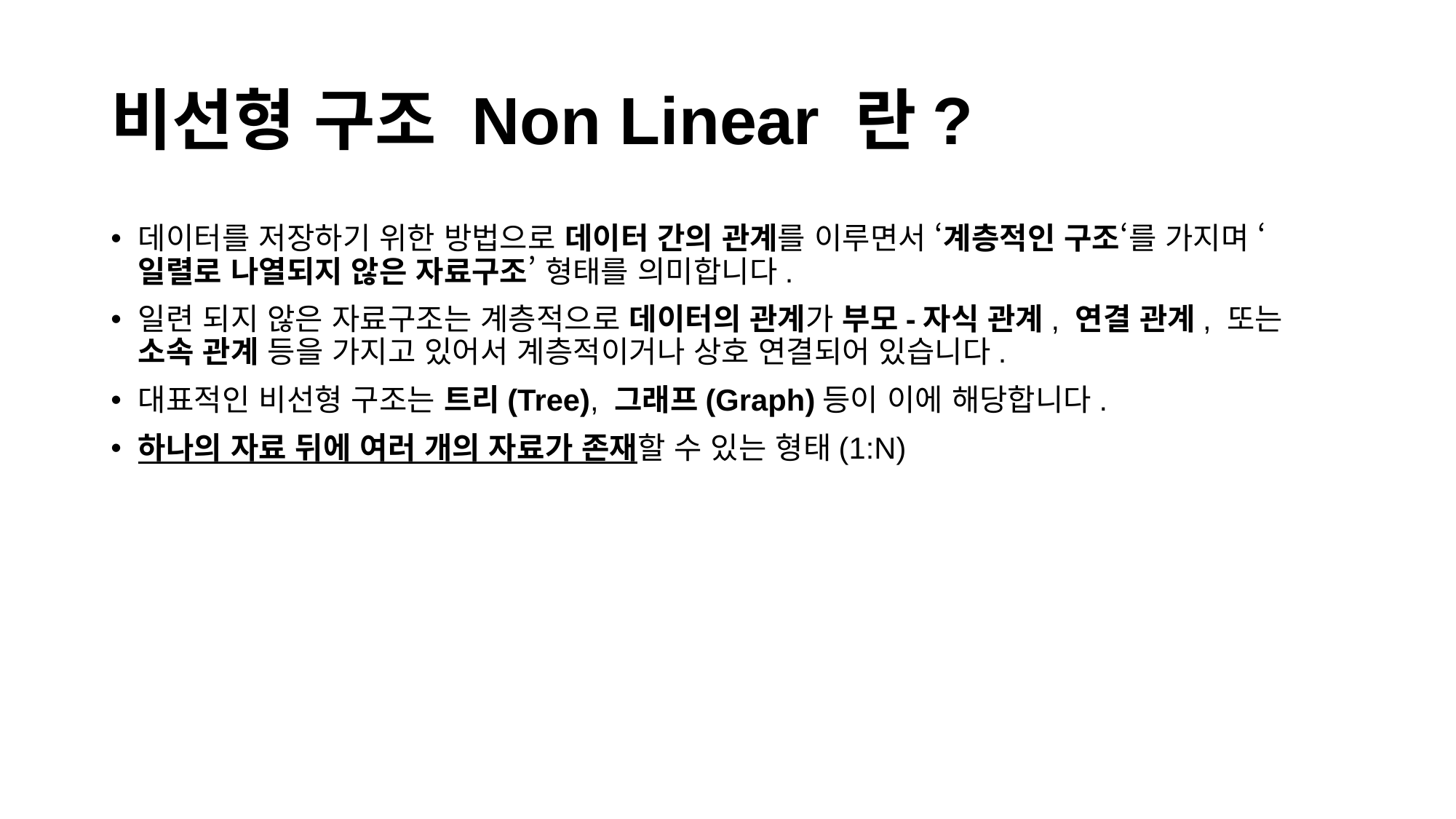

# 비선형 구조 Non Linear 란?
데이터를 저장하기 위한 방법으로 데이터 간의 관계를 이루면서 ‘계층적인 구조‘를 가지며 ‘일렬로 나열되지 않은 자료구조’ 형태를 의미합니다.
일련 되지 않은 자료구조는 계층적으로 데이터의 관계가 부모-자식 관계, 연결 관계, 또는 소속 관계 등을 가지고 있어서 계층적이거나 상호 연결되어 있습니다.
대표적인 비선형 구조는 트리(Tree), 그래프(Graph)등이 이에 해당합니다.
하나의 자료 뒤에 여러 개의 자료가 존재할 수 있는 형태(1:N)